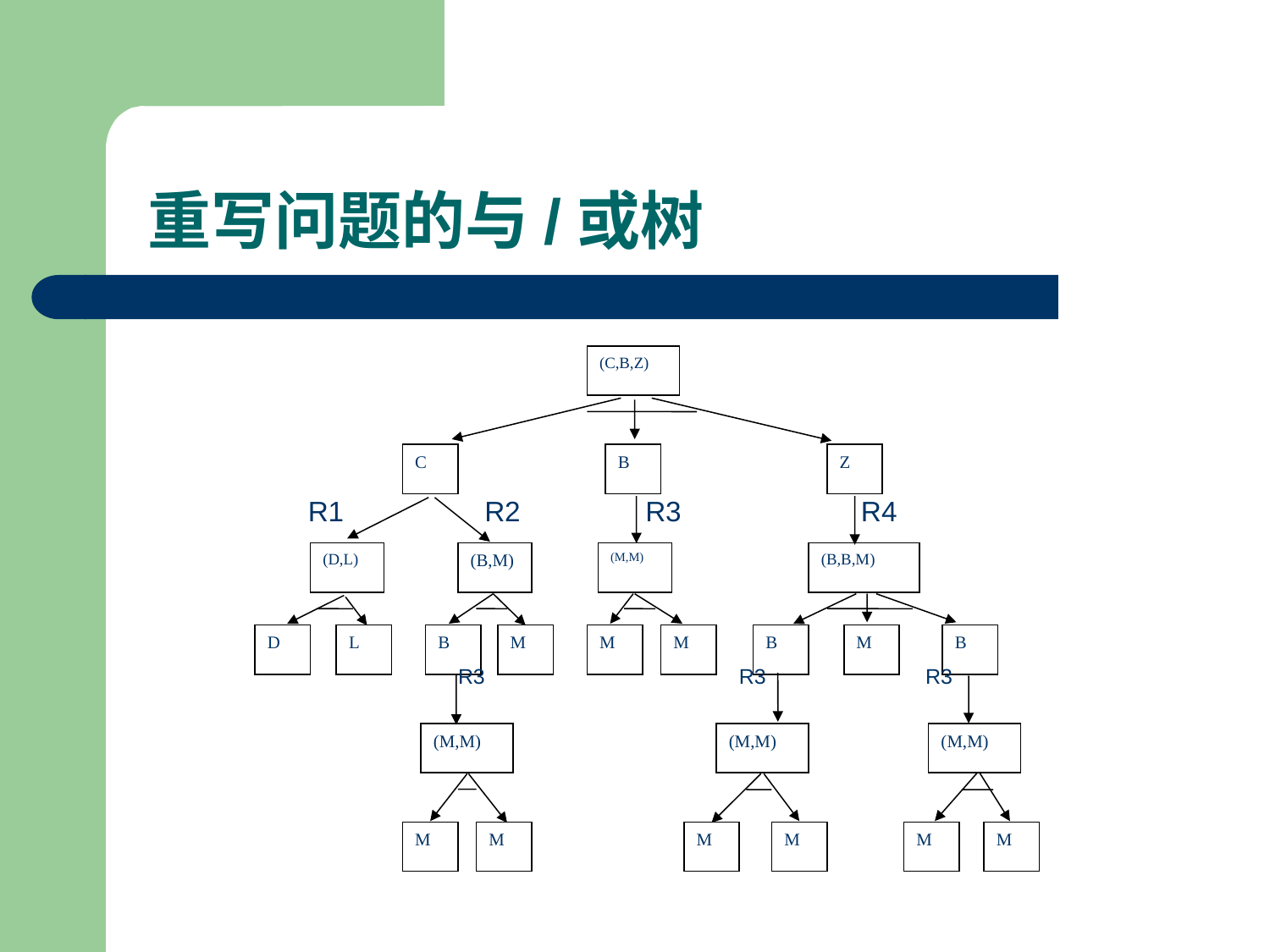

# 重写问题的与/或树

             R1                  R2                R3                       R4

                                          R3                                           R3                           R3
(C,B,Z)

C
B
Z

(D,L)
(B,M)
(M,M)
(B,B,M)

D
L
B
M
M
M
B
M
B

(M,M)
(M,M)
(M,M)

M
M
M
M
M
M
49